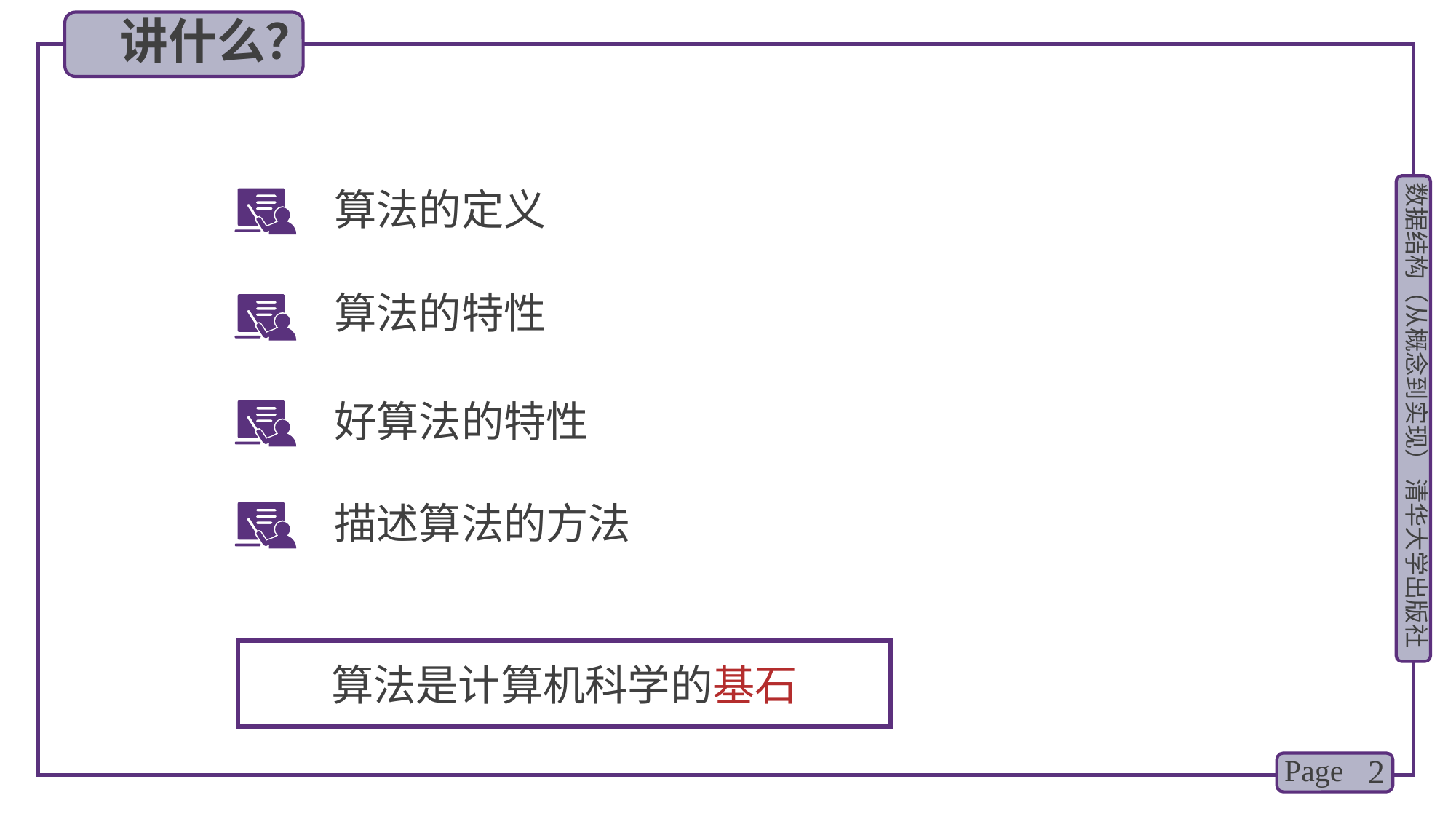

讲什么？

算法的定义

算法的特性

好算法的特性

描述算法的方法

算法是计算机科学的基石